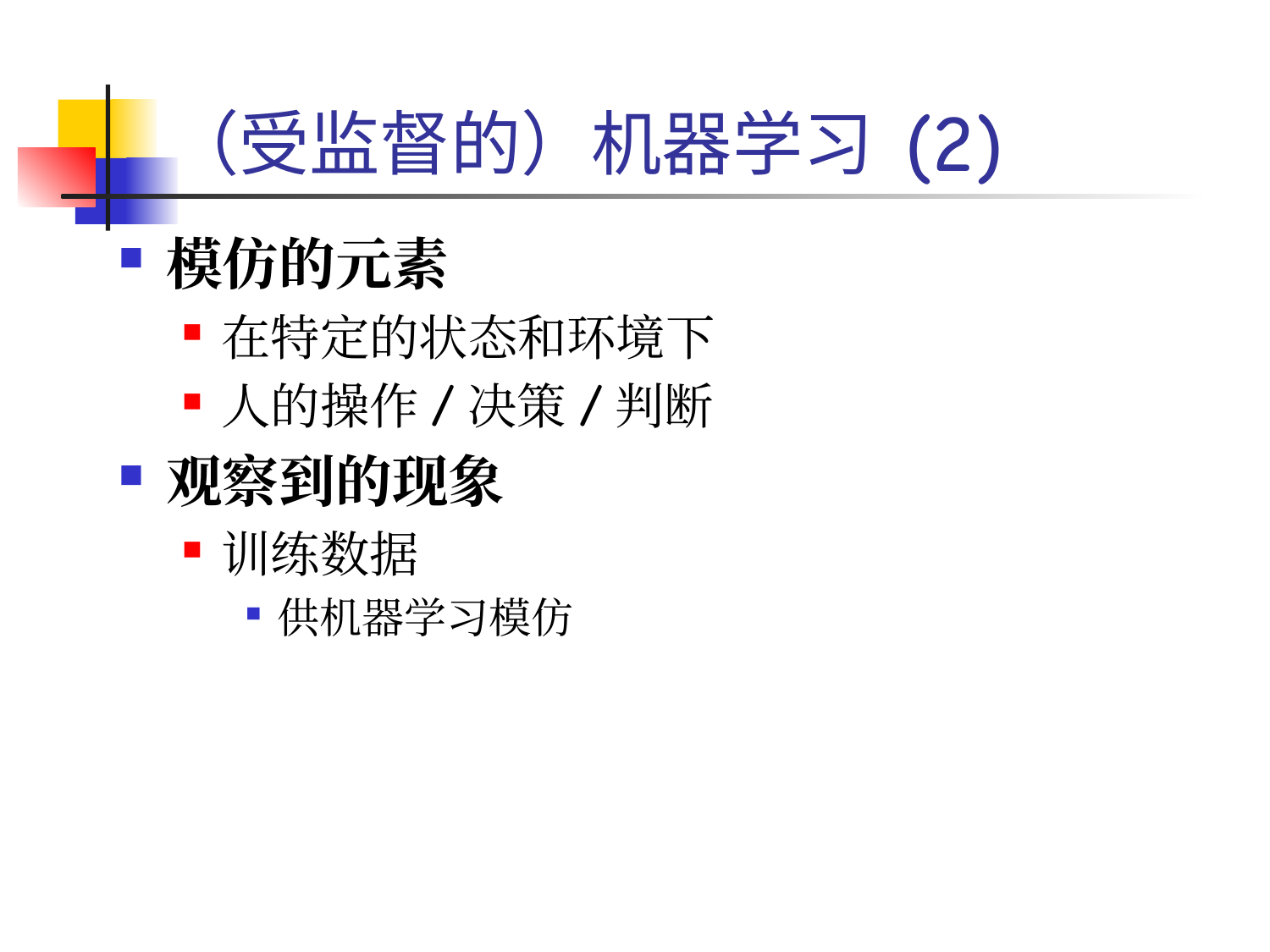

# （受监督的）机器学习 (2)
模仿的元素
在特定的状态和环境下
人的操作/决策/判断
观察到的现象
训练数据
供机器学习模仿